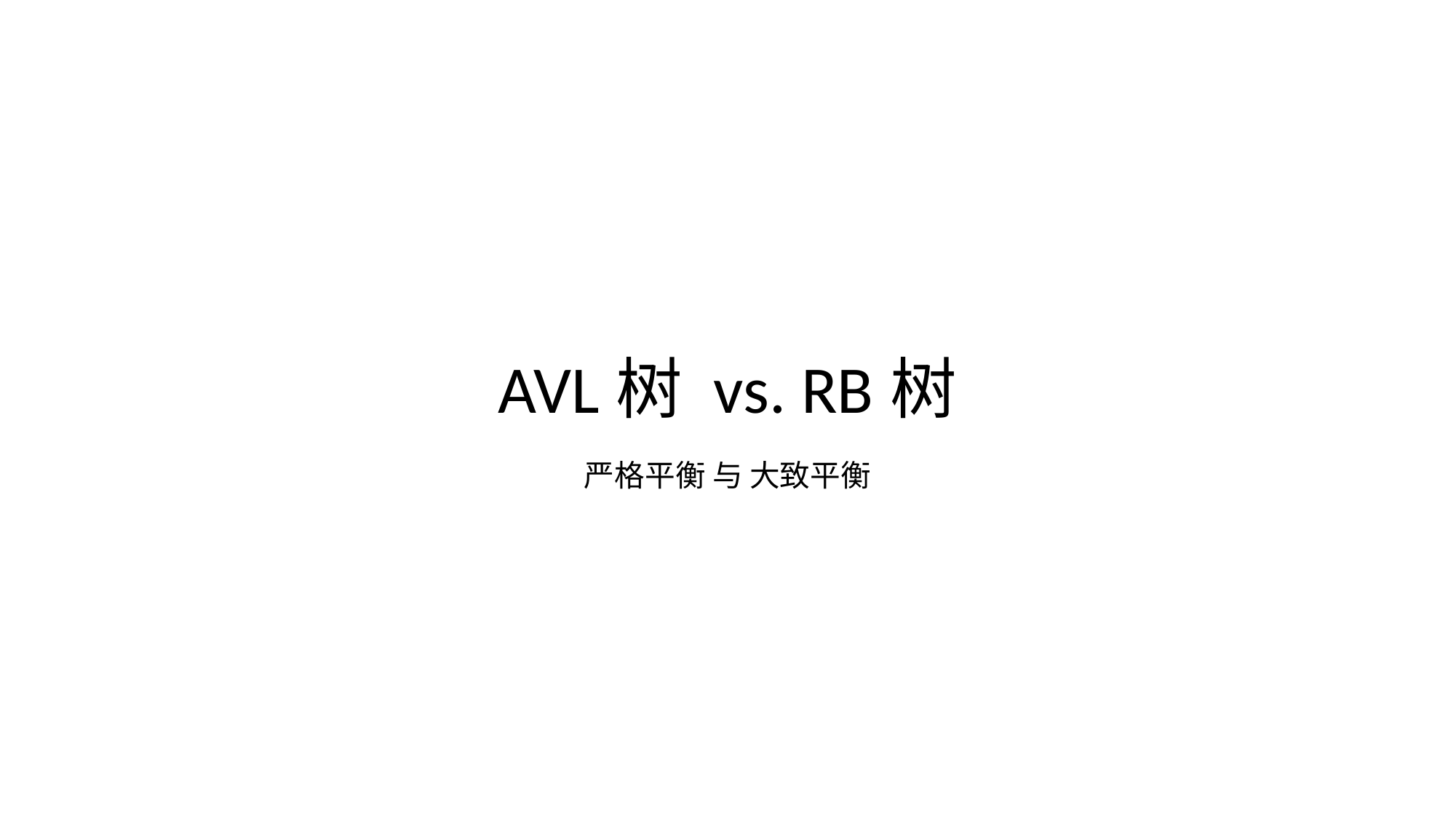

# AVL树 vs. RB树 严格平衡 与 大致平衡